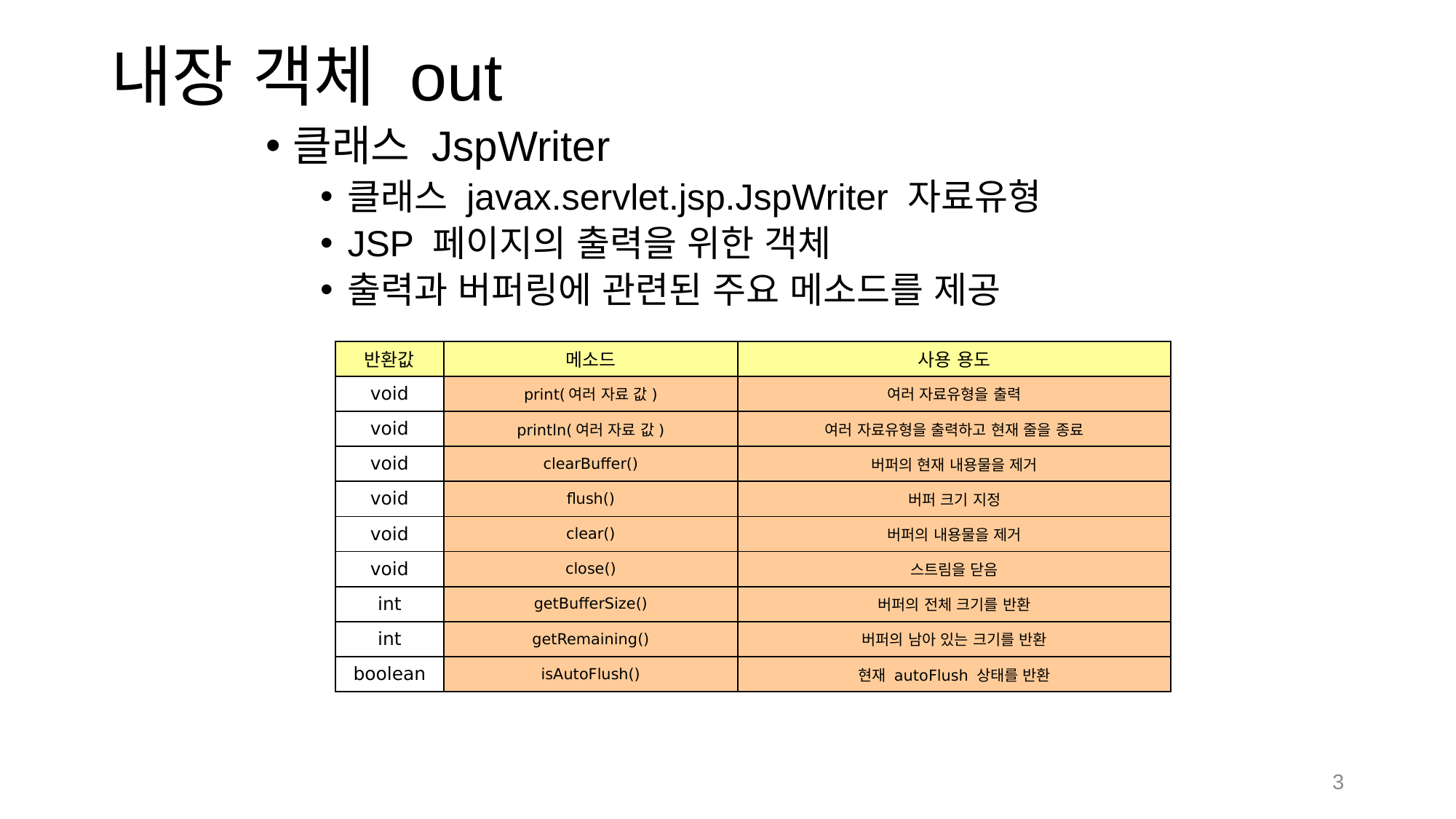

# 내장 객체 out

클래스 JspWriter
클래스 javax.servlet.jsp.JspWriter 자료유형
JSP 페이지의 출력을 위한 객체
출력과 버퍼링에 관련된 주요 메소드를 제공
| 반환값 | 메소드 | 사용 용도 |
| --- | --- | --- |
| void | print(여러 자료 값) | 여러 자료유형을 출력 |
| void | println(여러 자료 값) | 여러 자료유형을 출력하고 현재 줄을 종료 |
| void | clearBuffer() | 버퍼의 현재 내용물을 제거 |
| void | flush() | 버퍼 크기 지정 |
| void | clear() | 버퍼의 내용물을 제거 |
| void | close() | 스트림을 닫음 |
| int | getBufferSize() | 버퍼의 전체 크기를 반환 |
| int | getRemaining() | 버퍼의 남아 있는 크기를 반환 |
| boolean | isAutoFlush() | 현재 autoFlush 상태를 반환 |
3